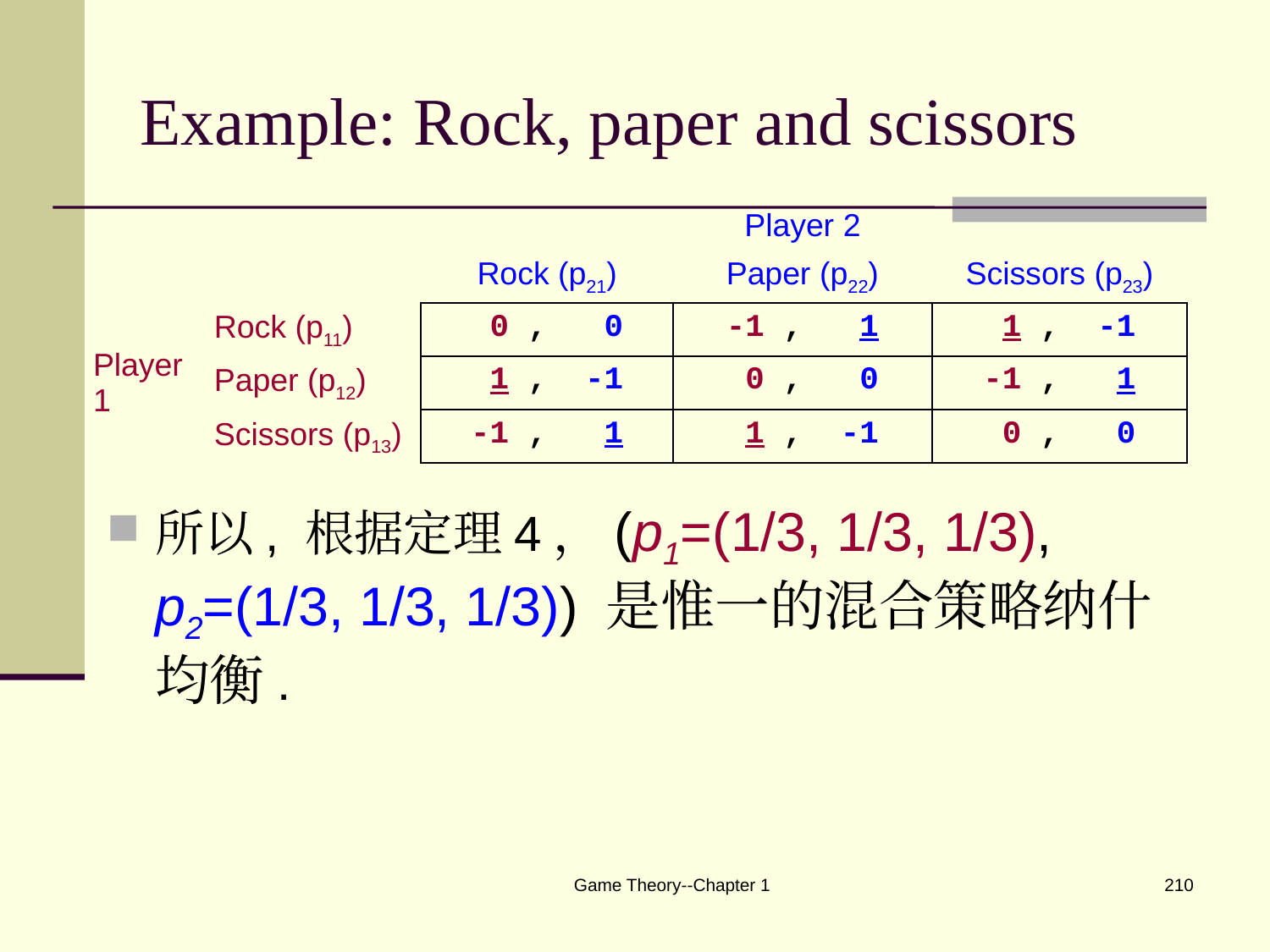

# Example: Rock, paper and scissors
|  |  |  | Player 2 |  |
| --- | --- | --- | --- | --- |
|  |  | Rock (p21) | Paper (p22) | Scissors (p23) |
| Player 1 | Rock (p11) | 0 , 0 | -1 , 1 | 1 , -1 |
|  | Paper (p12) | 1 , -1 | 0 , 0 | -1 , 1 |
|  | Scissors (p13) | -1 , 1 | 1 , -1 | 0 , 0 |
所以, 根据定理4，(p1=(1/3, 1/3, 1/3), p2=(1/3, 1/3, 1/3)) 是惟一的混合策略纳什均衡.

Game Theory--Chapter 1
210